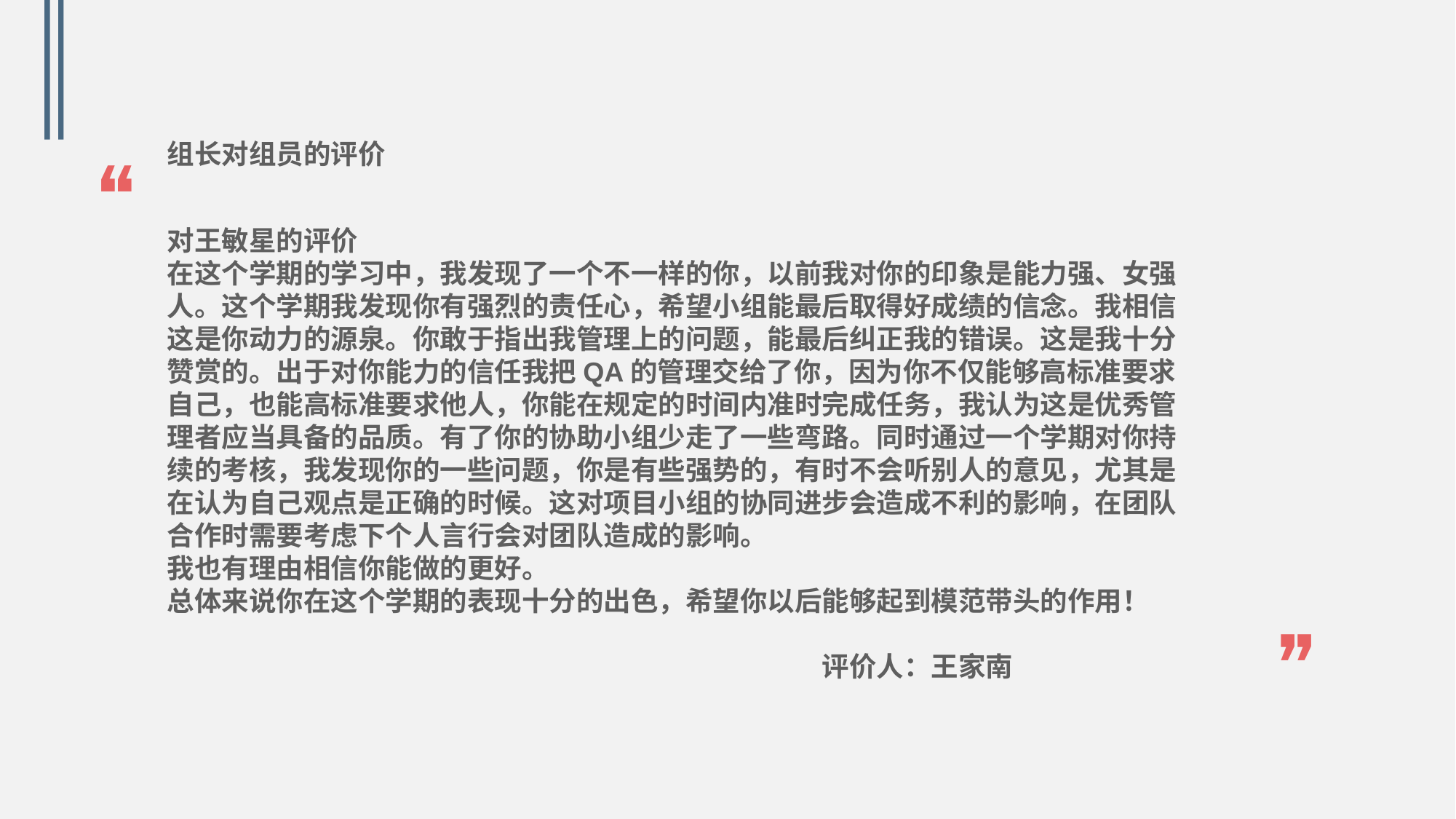

组长对组员的评价
“
对王敏星的评价
在这个学期的学习中，我发现了一个不一样的你，以前我对你的印象是能力强、女强人。这个学期我发现你有强烈的责任心，希望小组能最后取得好成绩的信念。我相信这是你动力的源泉。你敢于指出我管理上的问题，能最后纠正我的错误。这是我十分赞赏的。出于对你能力的信任我把QA的管理交给了你，因为你不仅能够高标准要求自己，也能高标准要求他人，你能在规定的时间内准时完成任务，我认为这是优秀管理者应当具备的品质。有了你的协助小组少走了一些弯路。同时通过一个学期对你持续的考核，我发现你的一些问题，你是有些强势的，有时不会听别人的意见，尤其是在认为自己观点是正确的时候。这对项目小组的协同进步会造成不利的影响，在团队合作时需要考虑下个人言行会对团队造成的影响。
我也有理由相信你能做的更好。
总体来说你在这个学期的表现十分的出色，希望你以后能够起到模范带头的作用！
															评价人：王家南

”